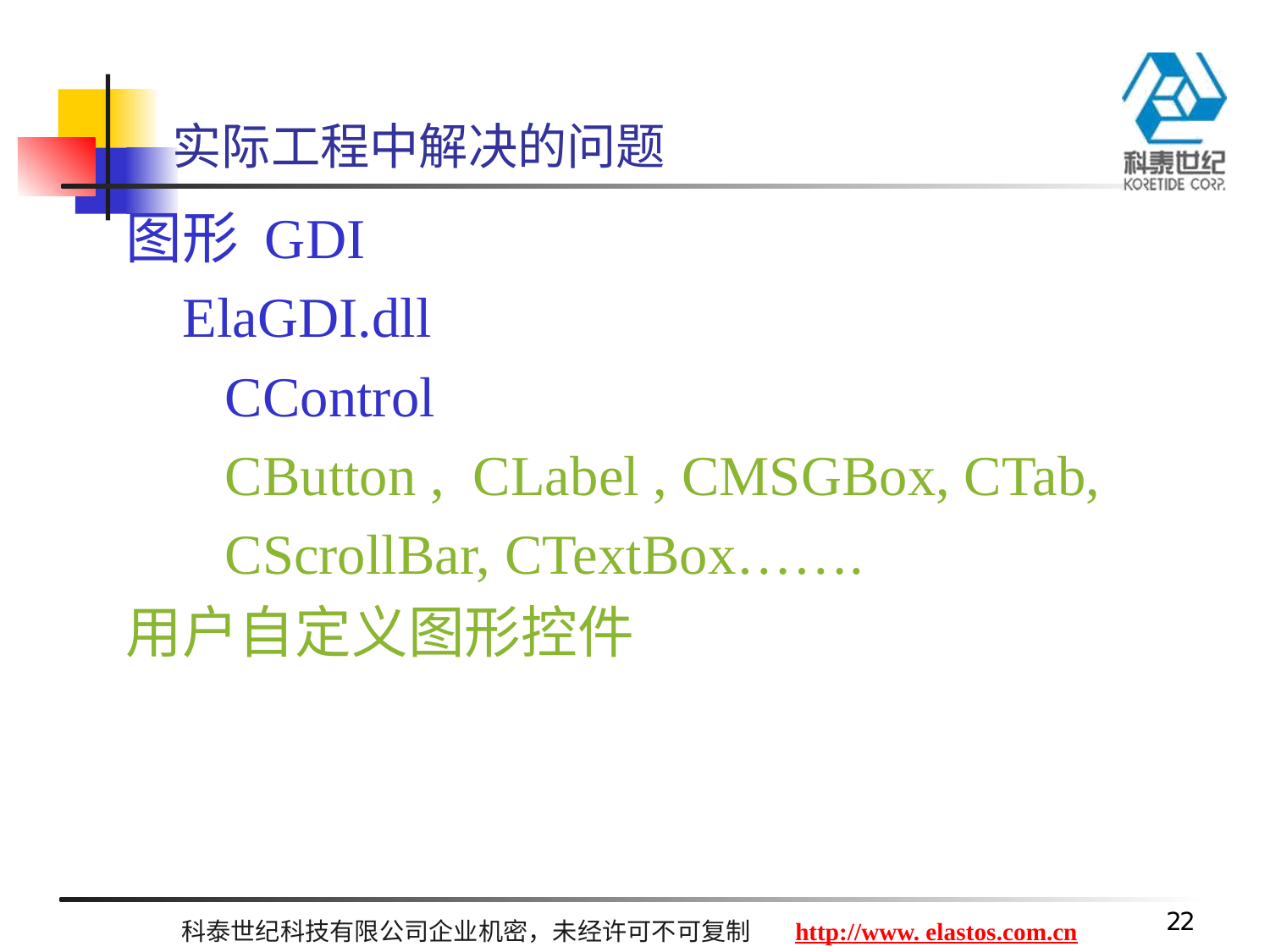

# 实际工程中解决的问题
图形 GDI
    ElaGDI.dll
       CControl
       CButton ,  CLabel , CMSGBox, CTab,
       CScrollBar, CTextBox…….
用户自定义图形控件
22